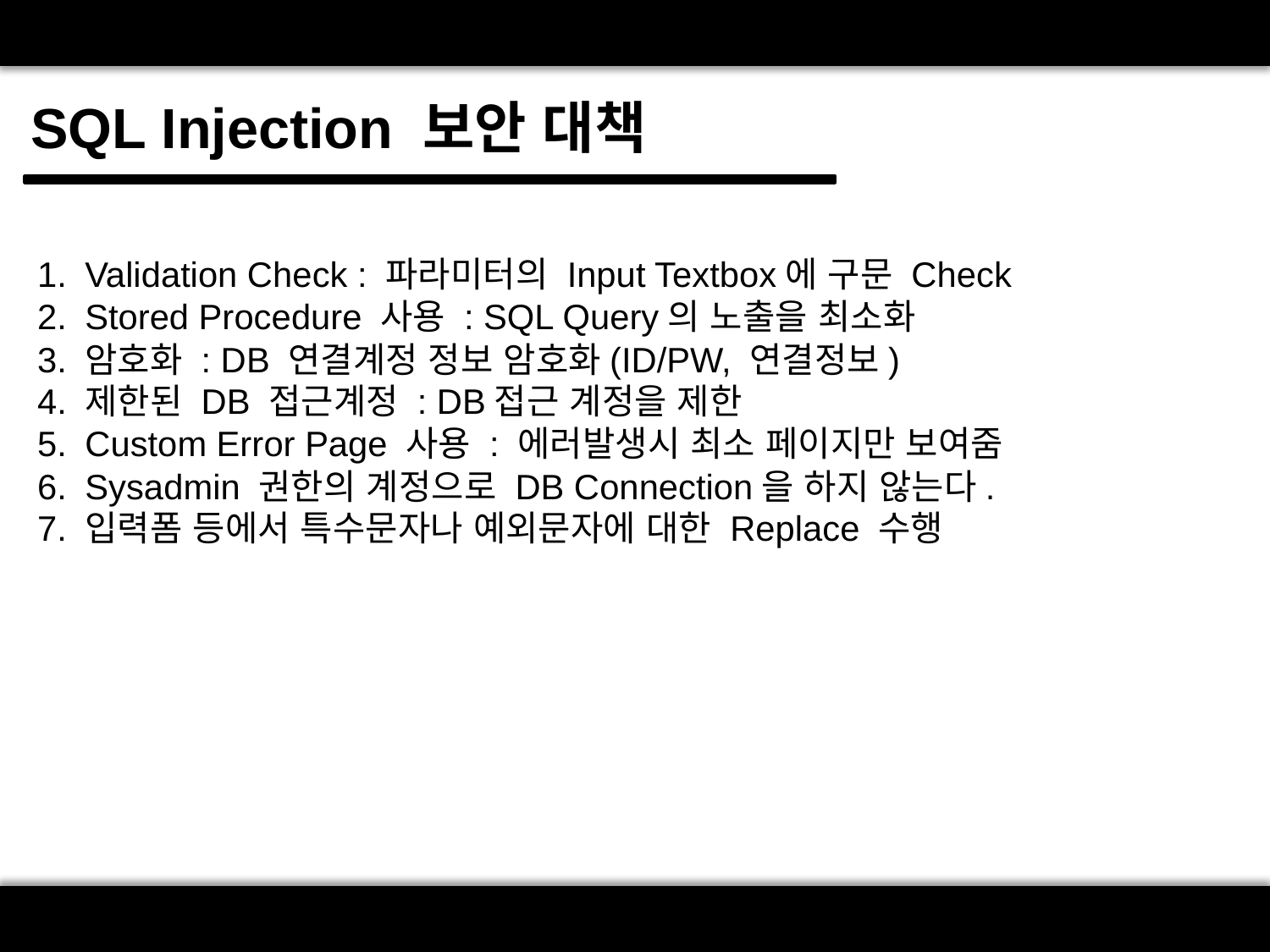

SQL Injection 보안 대책

Validation Check : 파라미터의 Input Textbox에 구문 Check
Stored Procedure 사용 : SQL Query의 노출을 최소화
암호화 : DB 연결계정 정보 암호화(ID/PW, 연결정보)
제한된 DB 접근계정 : DB접근 계정을 제한
Custom Error Page 사용 : 에러발생시 최소 페이지만 보여줌
Sysadmin 권한의 계정으로 DB Connection을 하지 않는다.
입력폼 등에서 특수문자나 예외문자에 대한 Replace 수행